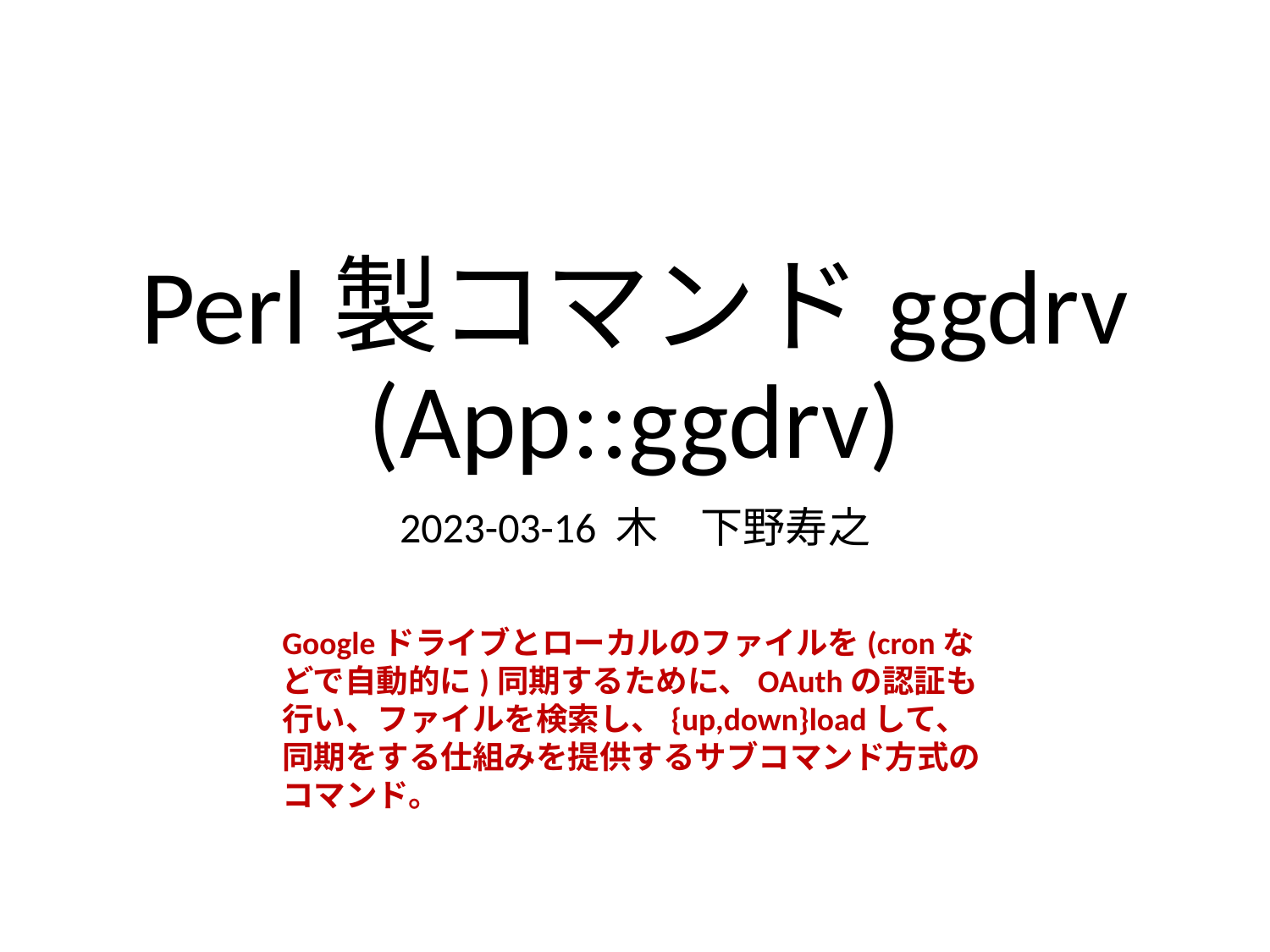

# Perl製コマンドggdrv (App::ggdrv)
2023-03-16 木　下野寿之
Googleドライブとローカルのファイルを(cronなどで自動的に)同期するために、OAuthの認証も行い、ファイルを検索し、{up,down}loadして、同期をする仕組みを提供するサブコマンド方式のコマンド。